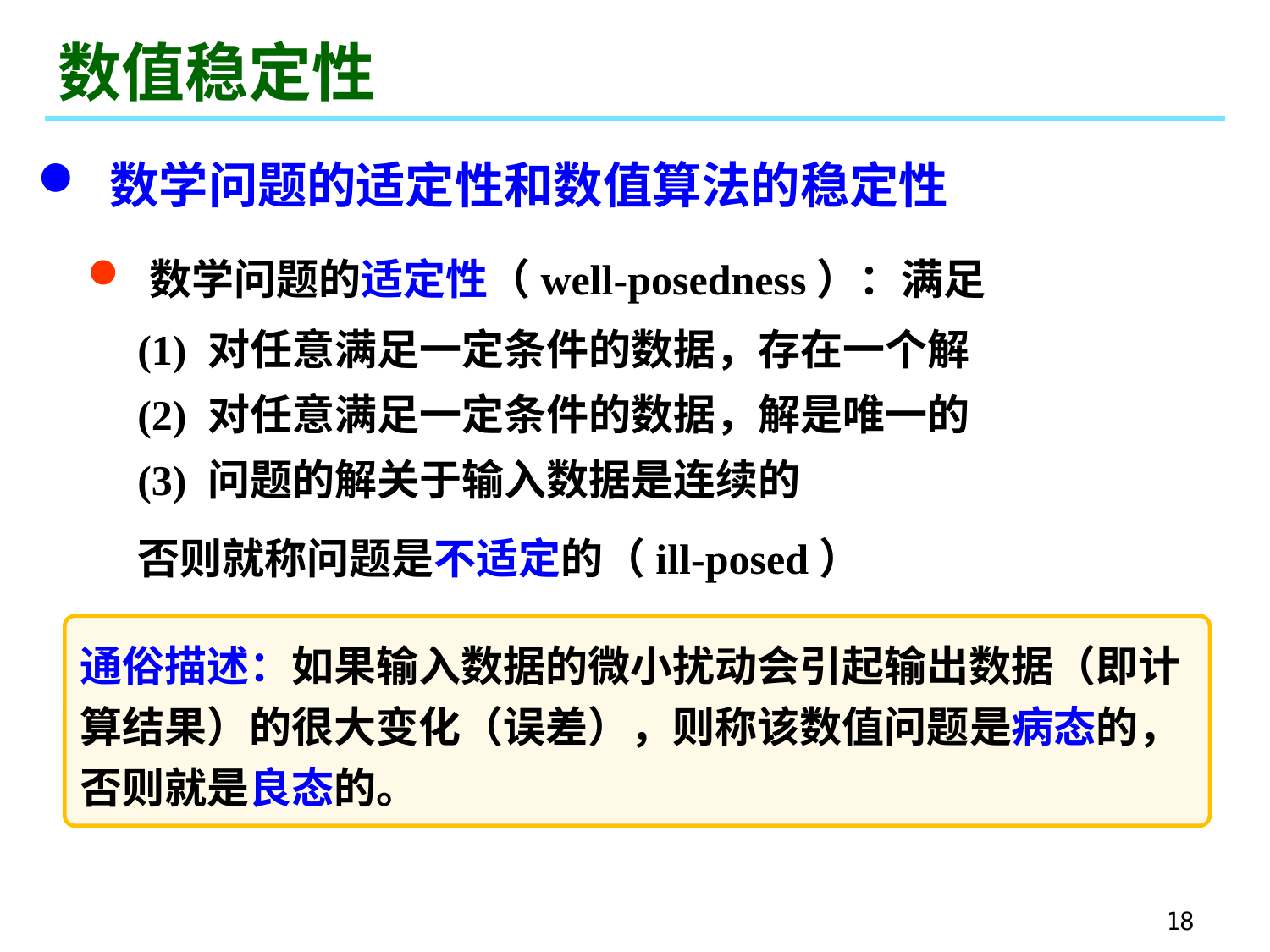

# 数值稳定性
 数学问题的适定性和数值算法的稳定性
 数学问题的适定性（well-posedness）：满足
(1) 对任意满足一定条件的数据，存在一个解
(2) 对任意满足一定条件的数据，解是唯一的
(3) 问题的解关于输入数据是连续的
否则就称问题是不适定的（ill-posed）
通俗描述：如果输入数据的微小扰动会引起输出数据（即计算结果）的很大变化（误差），则称该数值问题是病态的，否则就是良态的。
18